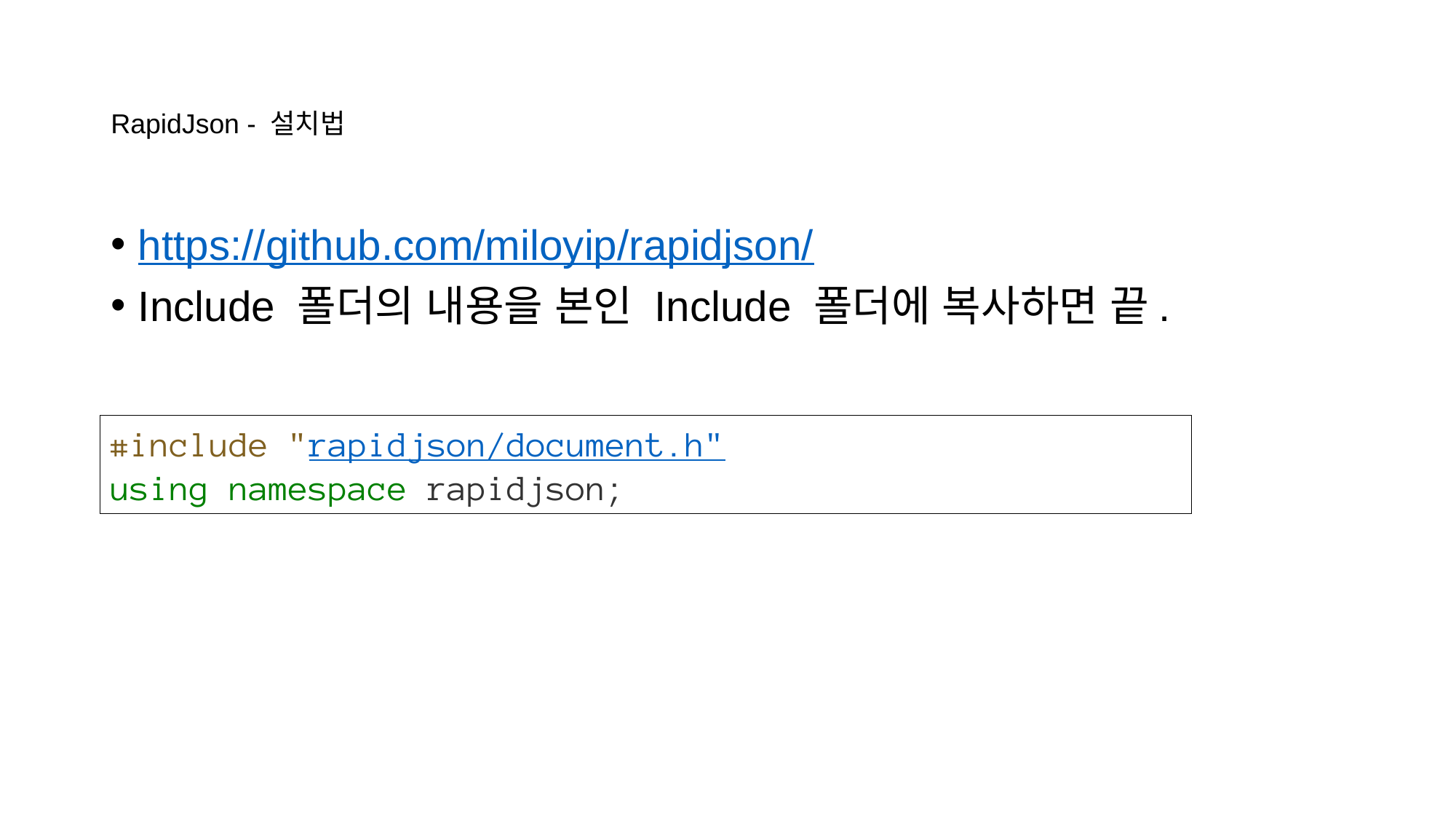

# RapidJson - 설치법
https://github.com/miloyip/rapidjson/
Include 폴더의 내용을 본인 Include 폴더에 복사하면 끝.

#include "rapidjson/document.h"
using namespace rapidjson;